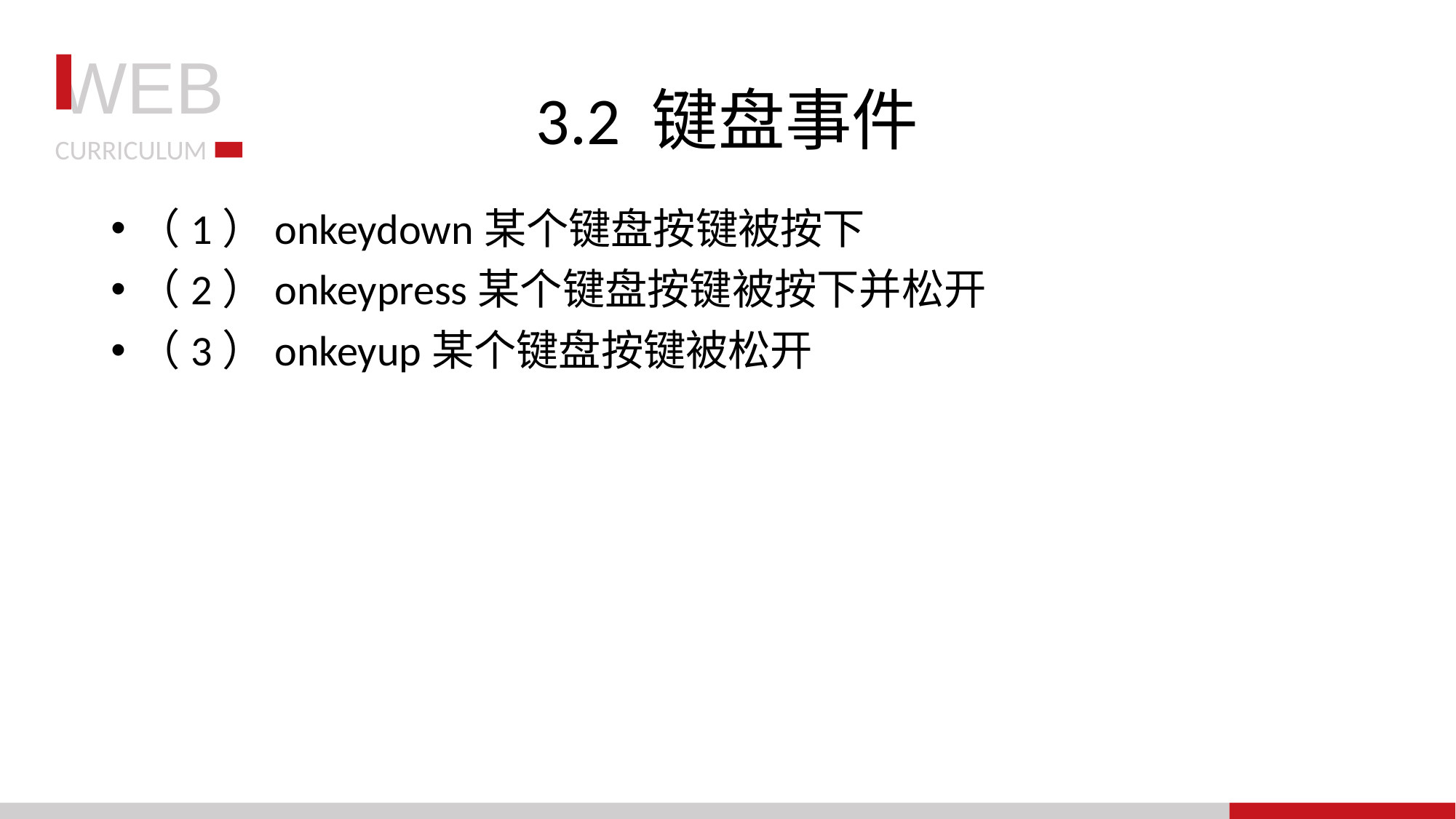

# 3.2 键盘事件
（1）onkeydown某个键盘按键被按下
（2）onkeypress某个键盘按键被按下并松开
（3）onkeyup某个键盘按键被松开